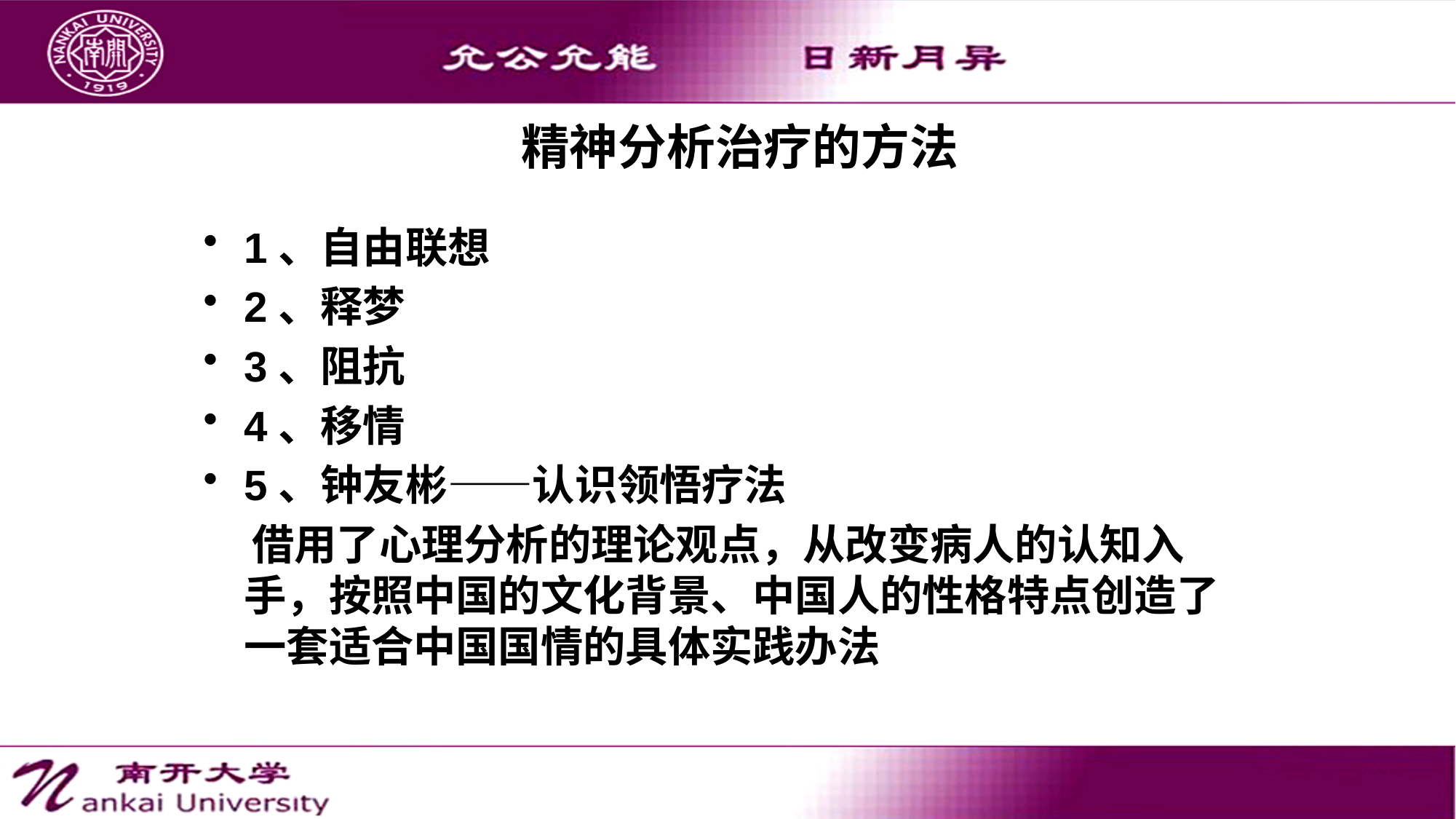

# 精神分析治疗的方法

1、自由联想
2、释梦
3、阻抗
4、移情
5、钟友彬——认识领悟疗法
    借用了心理分析的理论观点，从改变病人的认知入手，按照中国的文化背景、中国人的性格特点创造了一套适合中国国情的具体实践办法